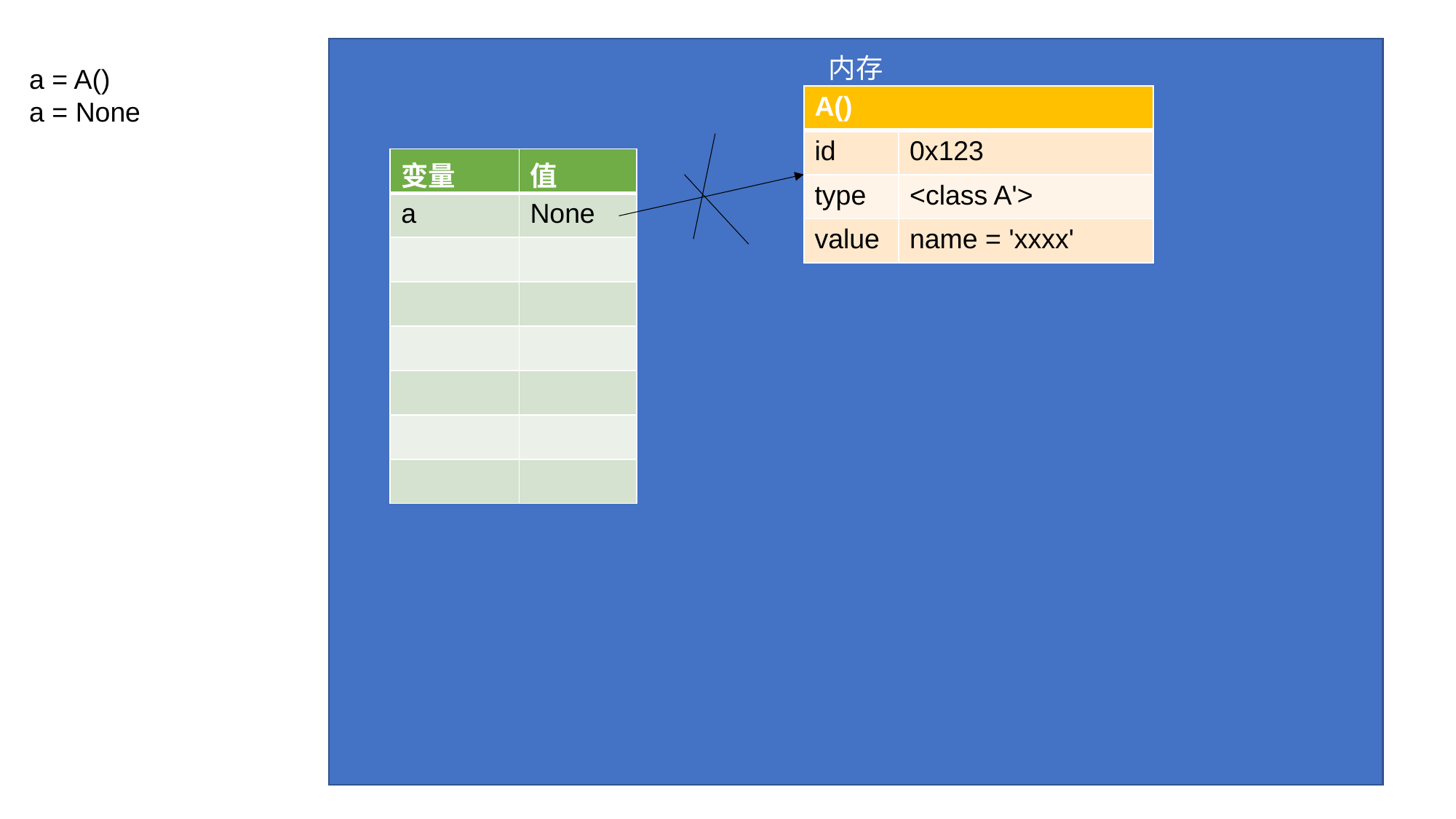

内存

a = A()
a = None
| A() |  |
| --- | --- |
| id | 0x123 |
| type | <class A'> |
| value | name = 'xxxx' |
| 变量 | 值 |
| --- | --- |
| a | None |
|  |  |
|  |  |
|  |  |
|  |  |
|  |  |
|  |  |